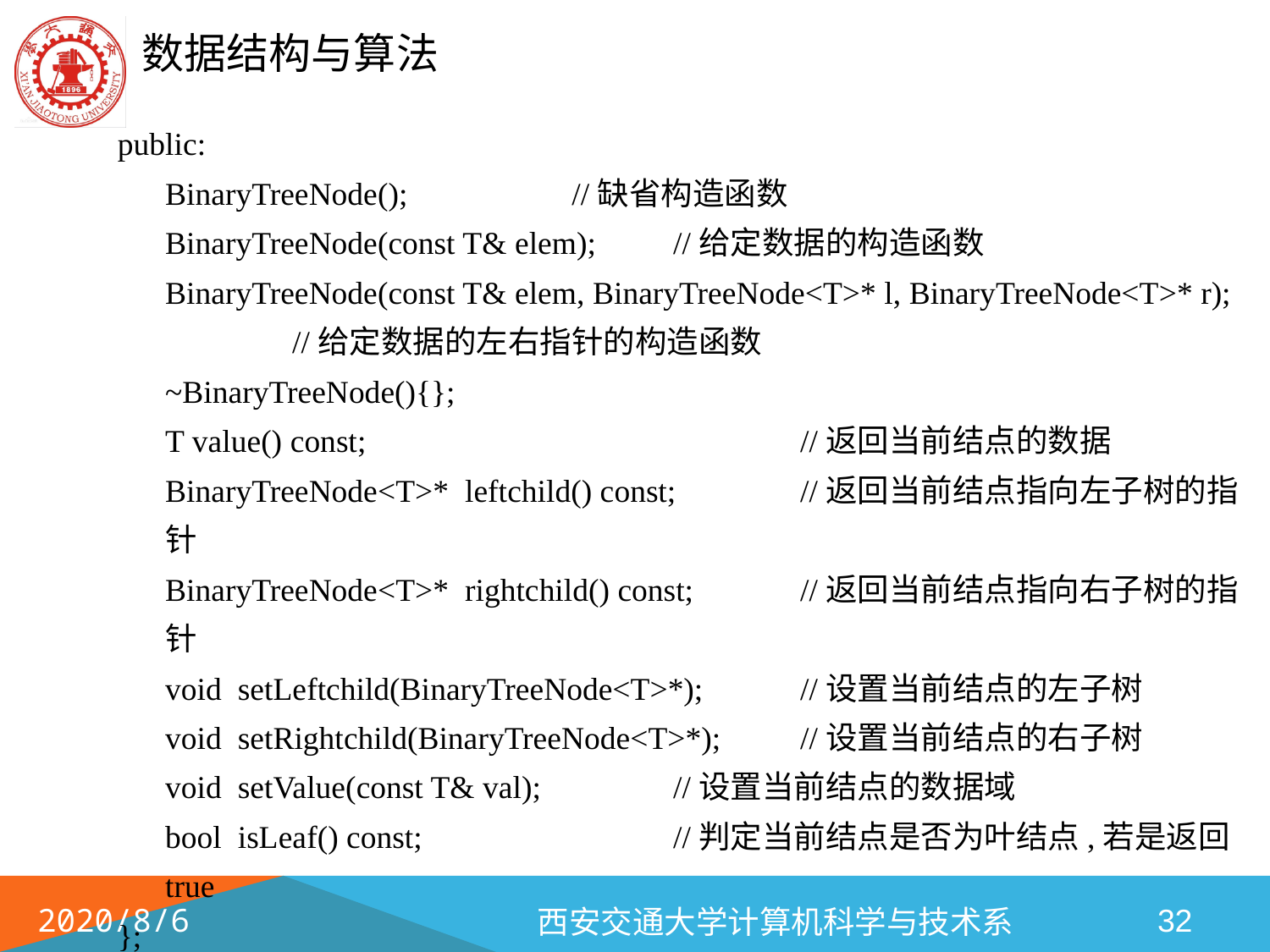

public:
	BinaryTreeNode(); 	                   //缺省构造函数
	BinaryTreeNode(const T& elem);	//给定数据的构造函数
	BinaryTreeNode(const T& elem, BinaryTreeNode<T>* l, BinaryTreeNode<T>* r);
		//给定数据的左右指针的构造函数
	~BinaryTreeNode(){};
	T value() const;				//返回当前结点的数据
	BinaryTreeNode<T>*  leftchild() const;	//返回当前结点指向左子树的指针
	BinaryTreeNode<T>*  rightchild() const;	//返回当前结点指向右子树的指针
	void  setLeftchild(BinaryTreeNode<T>*);	//设置当前结点的左子树
	void  setRightchild(BinaryTreeNode<T>*);	//设置当前结点的右子树
	void  setValue(const T& val);		//设置当前结点的数据域
	bool  isLeaf() const;		//判定当前结点是否为叶结点,若是返回true
};